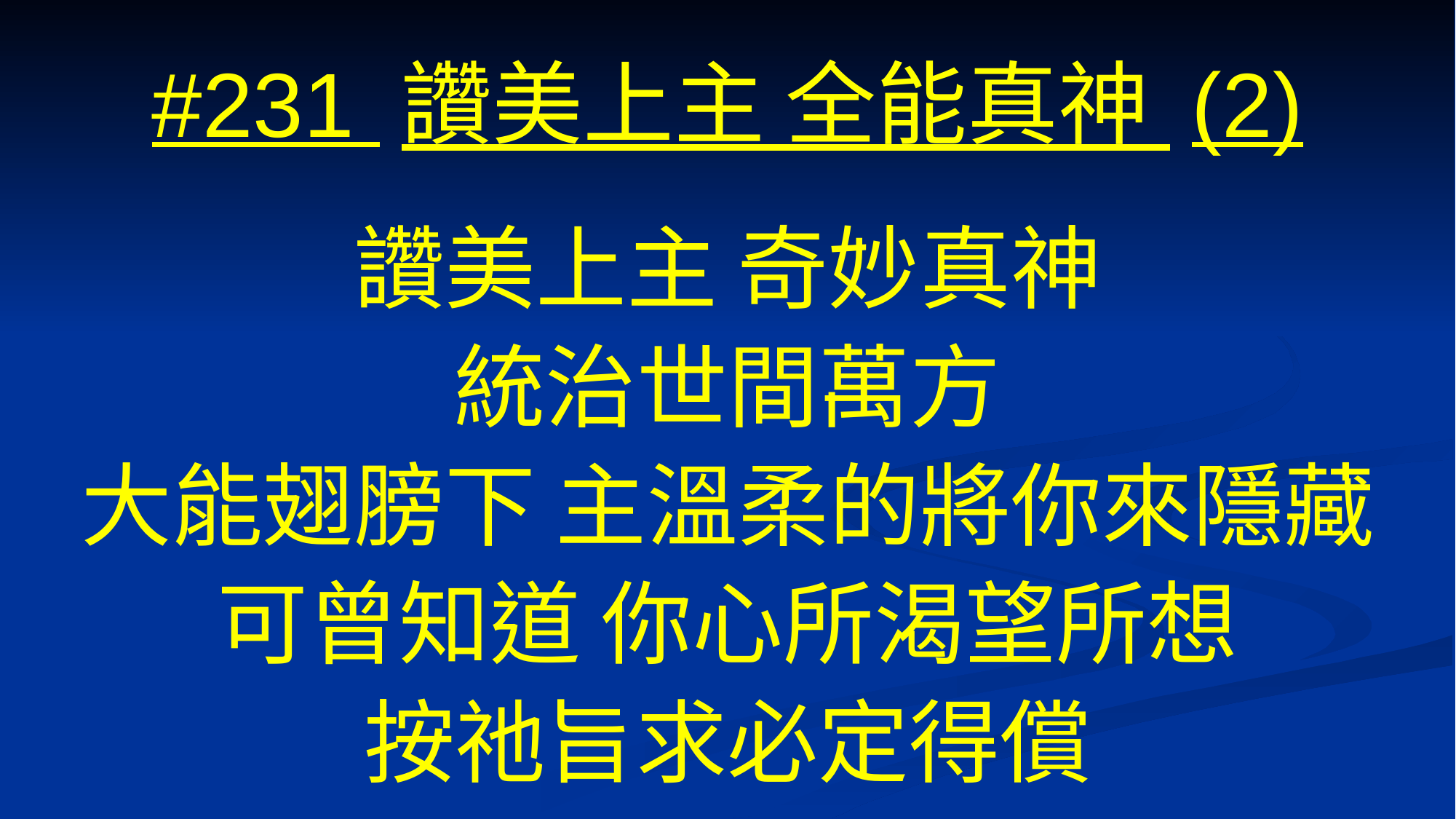

# #231 讚美上主 全能真神 (2)
讚美上主 奇妙真神
統治世間萬方
大能翅膀下 主溫柔的將你來隱藏
可曾知道 你心所渴望所想
按祂旨求必定得償